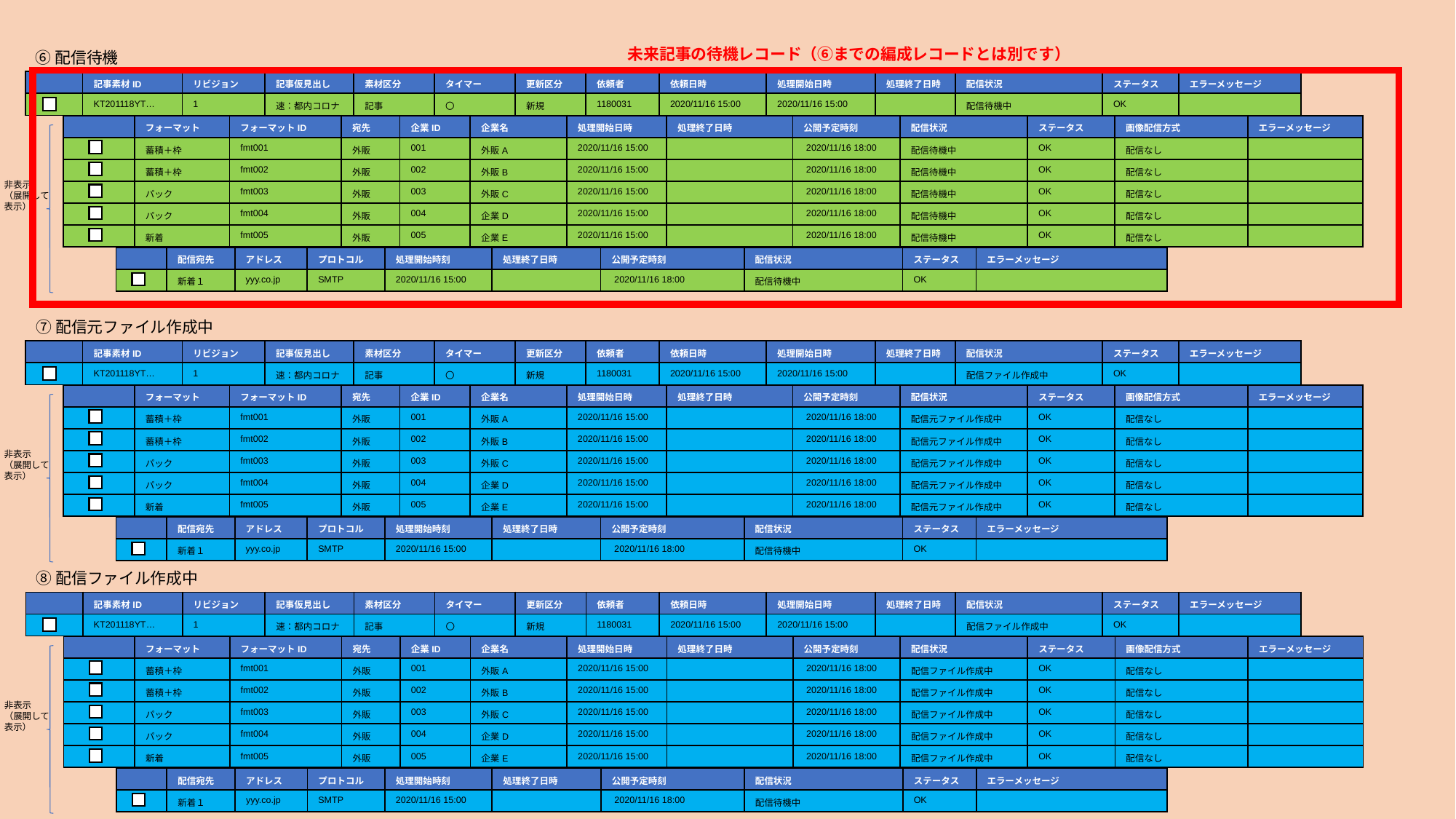

未来記事の待機レコード（⑥までの編成レコードとは別です）
⑥配信待機

|  | 記事素材ID | リビジョン | 記事仮見出し | 素材区分 | タイマー | 更新区分 | 依頼者 | 依頼日時 | 処理開始日時 | 処理終了日時 | 配信状況 | ステータス | エラーメッセージ |
| --- | --- | --- | --- | --- | --- | --- | --- | --- | --- | --- | --- | --- | --- |
|  | KT201118YT… | 1 | 速：都内コロナ | 記事 | 〇 | 新規 | 1180031 | 2020/11/16 15:00 | 2020/11/16 15:00 |  | 配信待機中 | OK |  |

|  | フォーマット | フォーマットID | 宛先 | 企業ID | 企業名 | 処理開始日時 | 処理終了日時 | 公開予定時刻 | 配信状況 | ステータス | 画像配信方式 | エラーメッセージ |
| --- | --- | --- | --- | --- | --- | --- | --- | --- | --- | --- | --- | --- |
|  | 蓄積＋枠 | fmt001 | 外販 | 001 | 外販A | 2020/11/16 15:00 |  | 2020/11/16 18:00 | 配信待機中 | OK | 配信なし |  |
|  | 蓄積＋枠 | fmt002 | 外販 | 002 | 外販B | 2020/11/16 15:00 |  | 2020/11/16 18:00 | 配信待機中 | OK | 配信なし |  |
|  | パック | fmt003 | 外販 | 003 | 外販C | 2020/11/16 15:00 |  | 2020/11/16 18:00 | 配信待機中 | OK | 配信なし |  |
|  | パック | fmt004 | 外販 | 004 | 企業D | 2020/11/16 15:00 |  | 2020/11/16 18:00 | 配信待機中 | OK | 配信なし |  |
|  | 新着 | fmt005 | 外販 | 005 | 企業E | 2020/11/16 15:00 |  | 2020/11/16 18:00 | 配信待機中 | OK | 配信なし |  |

非表示
（展開して
表示）
|  | 配信宛先 | アドレス | プロトコル | 処理開始時刻 | 処理終了日時 | 公開予定時刻 | 配信状況 | ステータス | エラーメッセージ |
| --- | --- | --- | --- | --- | --- | --- | --- | --- | --- |
|  | 新着１ | yyy.co.jp | SMTP | 2020/11/16 15:00 |  | 2020/11/16 18:00 | 配信待機中 | OK |  |

⑦配信元ファイル作成中
|  | 記事素材ID | リビジョン | 記事仮見出し | 素材区分 | タイマー | 更新区分 | 依頼者 | 依頼日時 | 処理開始日時 | 処理終了日時 | 配信状況 | ステータス | エラーメッセージ |
| --- | --- | --- | --- | --- | --- | --- | --- | --- | --- | --- | --- | --- | --- |
|  | KT201118YT… | 1 | 速：都内コロナ | 記事 | 〇 | 新規 | 1180031 | 2020/11/16 15:00 | 2020/11/16 15:00 |  | 配信ファイル作成中 | OK |  |

|  | フォーマット | フォーマットID | 宛先 | 企業ID | 企業名 | 処理開始日時 | 処理終了日時 | 公開予定時刻 | 配信状況 | ステータス | 画像配信方式 | エラーメッセージ |
| --- | --- | --- | --- | --- | --- | --- | --- | --- | --- | --- | --- | --- |
|  | 蓄積＋枠 | fmt001 | 外販 | 001 | 外販A | 2020/11/16 15:00 |  | 2020/11/16 18:00 | 配信元ファイル作成中 | OK | 配信なし |  |
|  | 蓄積＋枠 | fmt002 | 外販 | 002 | 外販B | 2020/11/16 15:00 |  | 2020/11/16 18:00 | 配信元ファイル作成中 | OK | 配信なし |  |
|  | パック | fmt003 | 外販 | 003 | 外販C | 2020/11/16 15:00 |  | 2020/11/16 18:00 | 配信元ファイル作成中 | OK | 配信なし |  |
|  | パック | fmt004 | 外販 | 004 | 企業D | 2020/11/16 15:00 |  | 2020/11/16 18:00 | 配信元ファイル作成中 | OK | 配信なし |  |
|  | 新着 | fmt005 | 外販 | 005 | 企業E | 2020/11/16 15:00 |  | 2020/11/16 18:00 | 配信元ファイル作成中 | OK | 配信なし |  |

非表示
（展開して
表示）
|  | 配信宛先 | アドレス | プロトコル | 処理開始時刻 | 処理終了日時 | 公開予定時刻 | 配信状況 | ステータス | エラーメッセージ |
| --- | --- | --- | --- | --- | --- | --- | --- | --- | --- |
|  | 新着１ | yyy.co.jp | SMTP | 2020/11/16 15:00 |  | 2020/11/16 18:00 | 配信待機中 | OK |  |

⑧配信ファイル作成中
|  | 記事素材ID | リビジョン | 記事仮見出し | 素材区分 | タイマー | 更新区分 | 依頼者 | 依頼日時 | 処理開始日時 | 処理終了日時 | 配信状況 | ステータス | エラーメッセージ |
| --- | --- | --- | --- | --- | --- | --- | --- | --- | --- | --- | --- | --- | --- |
|  | KT201118YT… | 1 | 速：都内コロナ | 記事 | 〇 | 新規 | 1180031 | 2020/11/16 15:00 | 2020/11/16 15:00 |  | 配信ファイル作成中 | OK |  |

|  | フォーマット | フォーマットID | 宛先 | 企業ID | 企業名 | 処理開始日時 | 処理終了日時 | 公開予定時刻 | 配信状況 | ステータス | 画像配信方式 | エラーメッセージ |
| --- | --- | --- | --- | --- | --- | --- | --- | --- | --- | --- | --- | --- |
|  | 蓄積＋枠 | fmt001 | 外販 | 001 | 外販A | 2020/11/16 15:00 |  | 2020/11/16 18:00 | 配信ファイル作成中 | OK | 配信なし |  |
|  | 蓄積＋枠 | fmt002 | 外販 | 002 | 外販B | 2020/11/16 15:00 |  | 2020/11/16 18:00 | 配信ファイル作成中 | OK | 配信なし |  |
|  | パック | fmt003 | 外販 | 003 | 外販C | 2020/11/16 15:00 |  | 2020/11/16 18:00 | 配信ファイル作成中 | OK | 配信なし |  |
|  | パック | fmt004 | 外販 | 004 | 企業D | 2020/11/16 15:00 |  | 2020/11/16 18:00 | 配信ファイル作成中 | OK | 配信なし |  |
|  | 新着 | fmt005 | 外販 | 005 | 企業E | 2020/11/16 15:00 |  | 2020/11/16 18:00 | 配信ファイル作成中 | OK | 配信なし |  |

非表示
（展開して
表示）
|  | 配信宛先 | アドレス | プロトコル | 処理開始時刻 | 処理終了日時 | 公開予定時刻 | 配信状況 | ステータス | エラーメッセージ |
| --- | --- | --- | --- | --- | --- | --- | --- | --- | --- |
|  | 新着１ | yyy.co.jp | SMTP | 2020/11/16 15:00 |  | 2020/11/16 18:00 | 配信待機中 | OK |  |